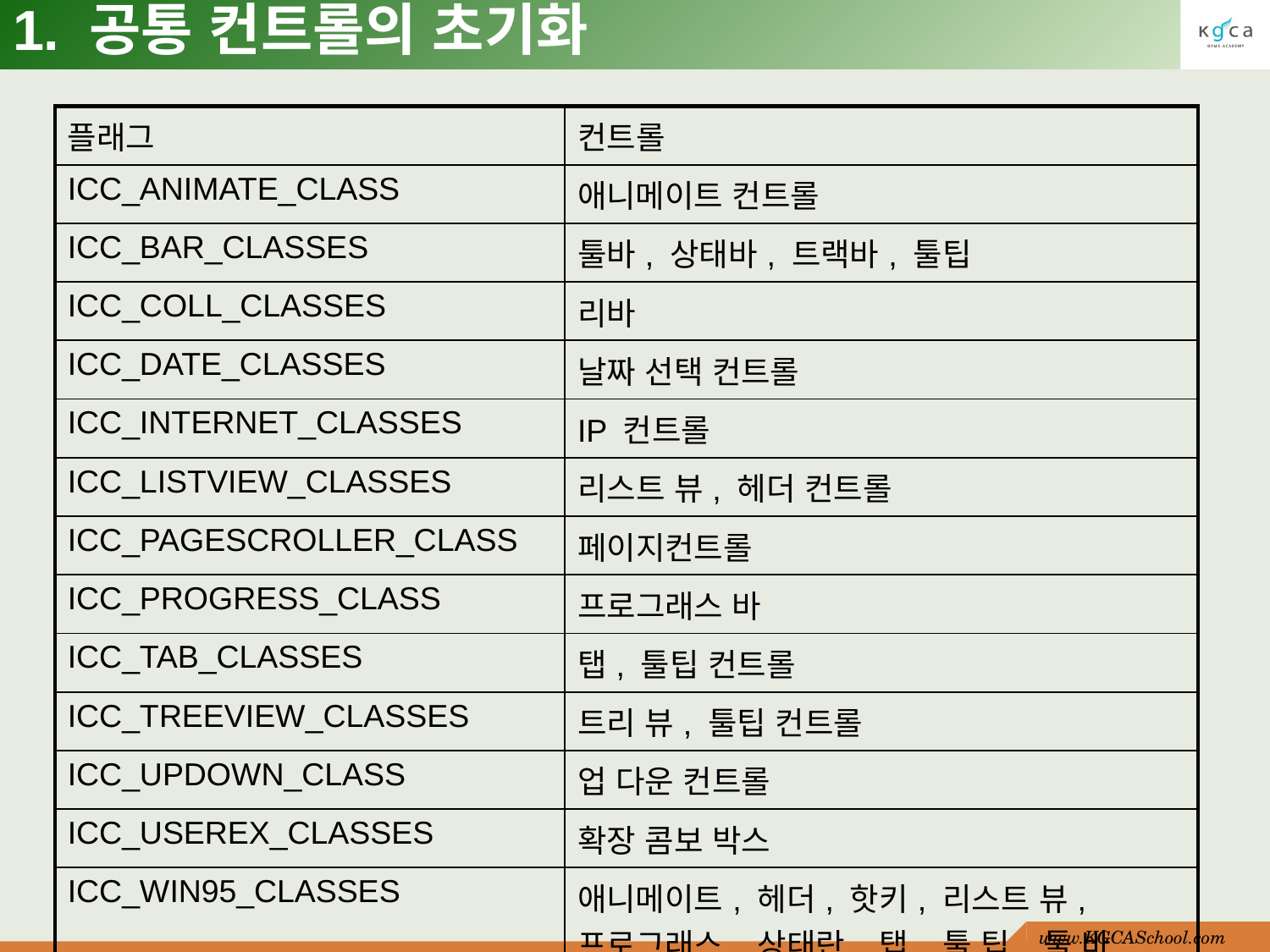

# 1. 공통 컨트롤의 초기화
| 플래그 | 컨트롤 |
| --- | --- |
| ICC\_ANIMATE\_CLASS | 애니메이트 컨트롤 |
| ICC\_BAR\_CLASSES | 툴바, 상태바, 트랙바, 툴팁 |
| ICC\_COLL\_CLASSES | 리바 |
| ICC\_DATE\_CLASSES | 날짜 선택 컨트롤 |
| ICC\_INTERNET\_CLASSES | IP 컨트롤 |
| ICC\_LISTVIEW\_CLASSES | 리스트 뷰, 헤더 컨트롤 |
| ICC\_PAGESCROLLER\_CLASS | 페이지컨트롤 |
| ICC\_PROGRESS\_CLASS | 프로그래스 바 |
| ICC\_TAB\_CLASSES | 탭, 툴팁 컨트롤 |
| ICC\_TREEVIEW\_CLASSES | 트리 뷰, 툴팁 컨트롤 |
| ICC\_UPDOWN\_CLASS | 업 다운 컨트롤 |
| ICC\_USEREX\_CLASSES | 확장 콤보 박스 |
| ICC\_WIN95\_CLASSES | 애니메이트, 헤더, 핫키, 리스트 뷰, 프로그래스, 상태란, 탭, 툴 팁, 툴 바, 트랙 바, 업다운 컨트롤 |